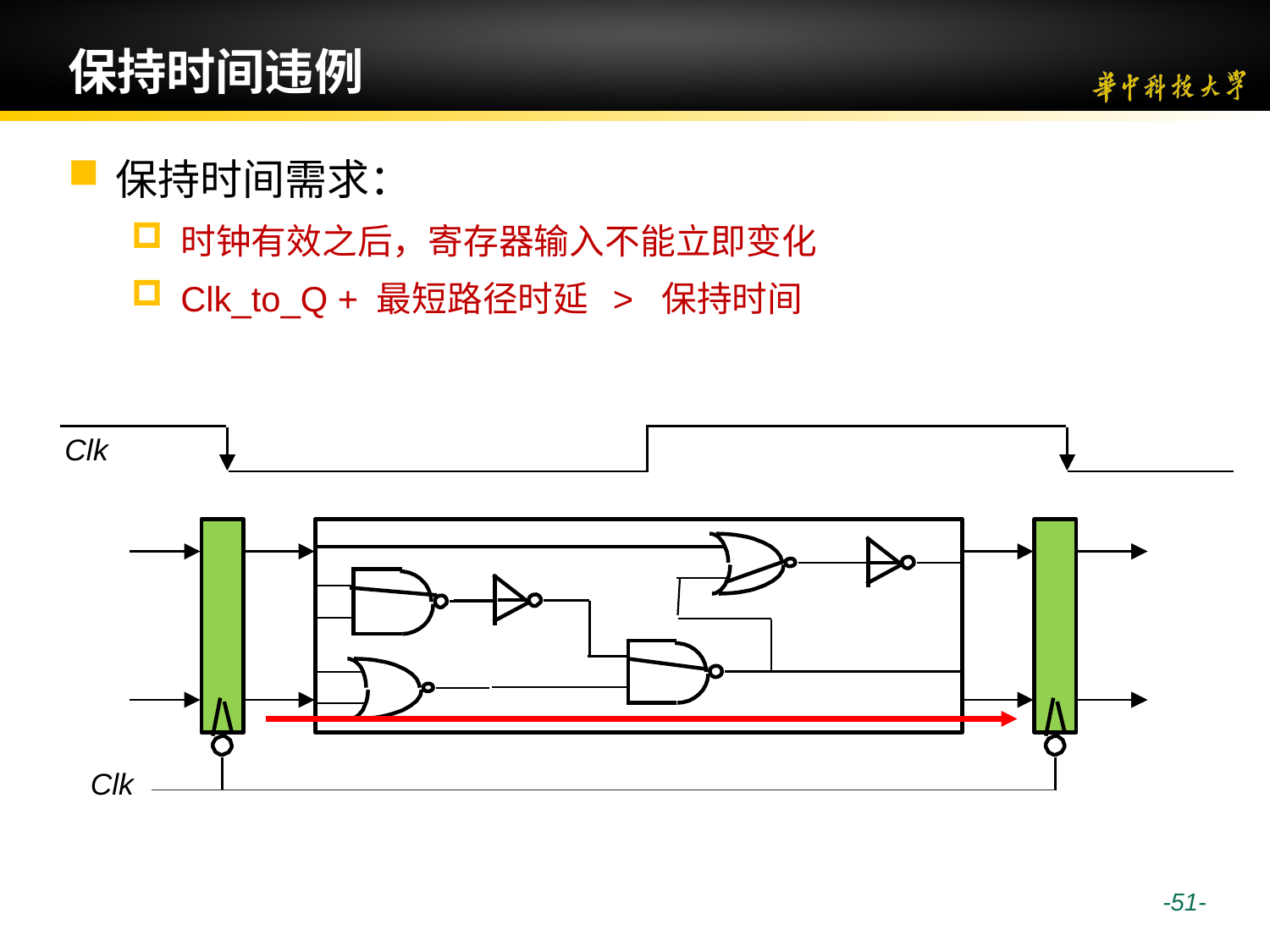

# 保持时间违例
保持时间需求：
时钟有效之后，寄存器输入不能立即变化
Clk_to_Q + 最短路径时延  >  保持时间

Clk

Clk
 -51-